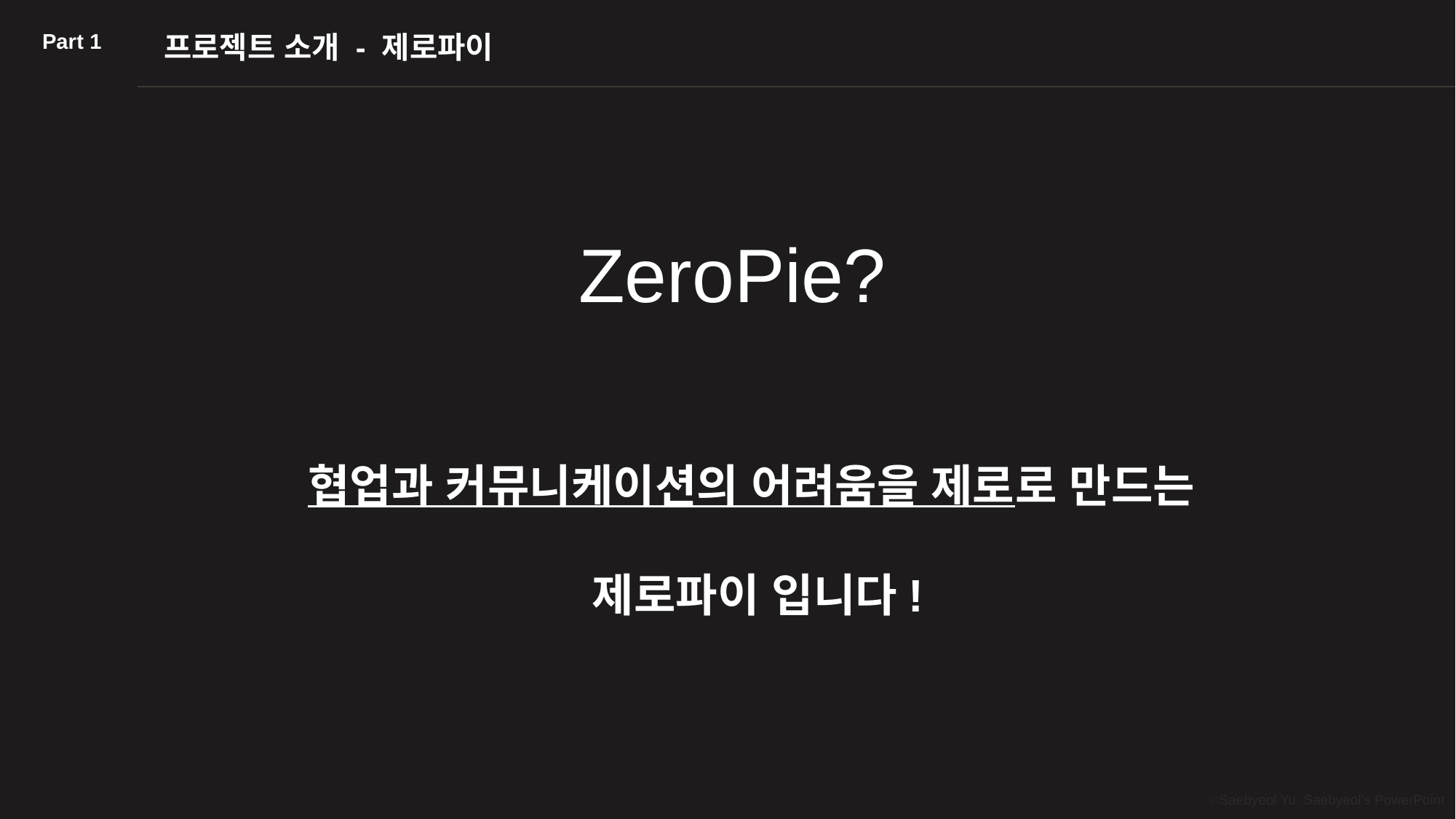

Part 1
프로젝트 소개 - 제로파이
ZeroPie?
협업과 커뮤니케이션의 어려움을 제로로 만드는

제로파이 입니다!